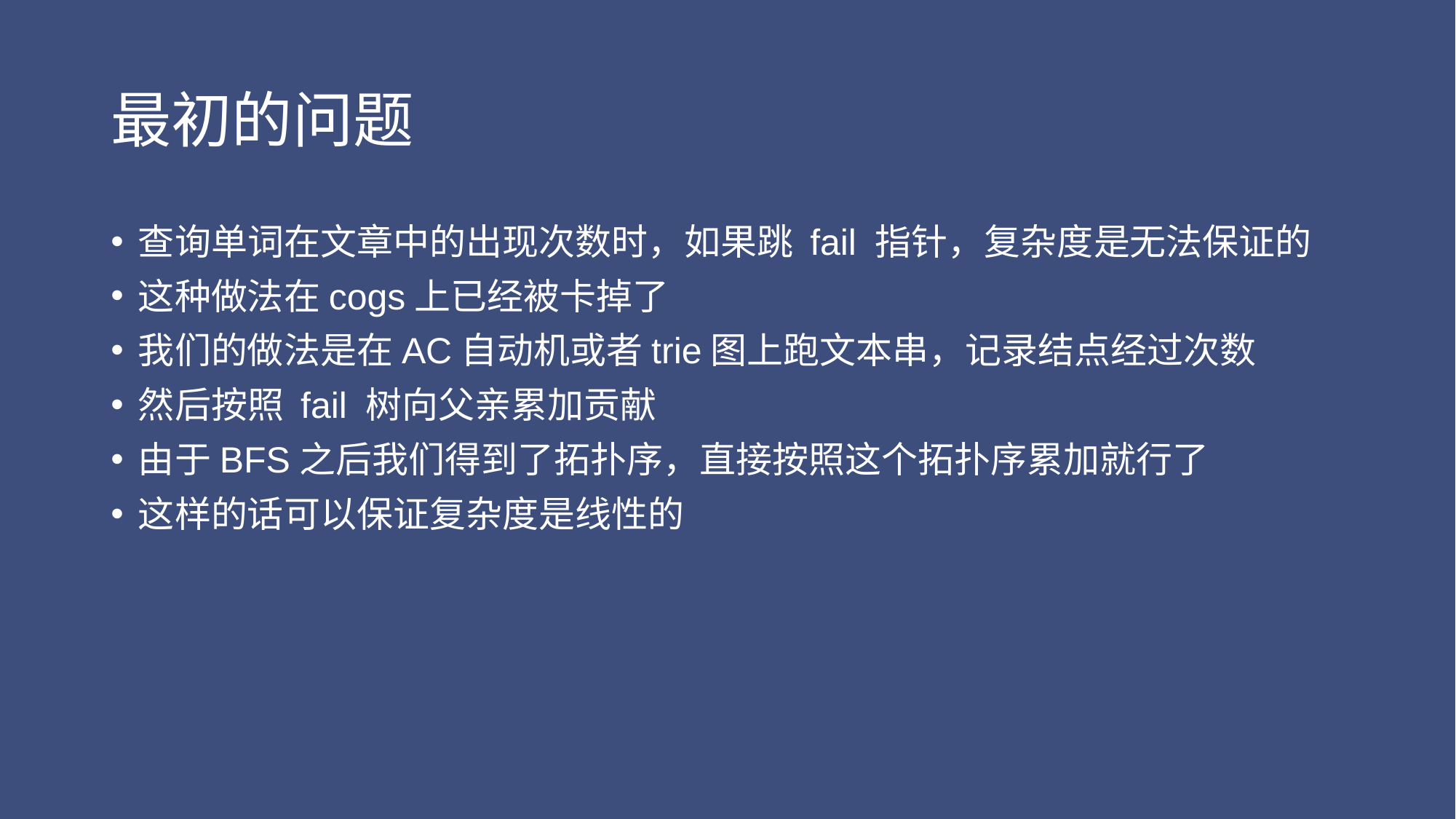

# 最初的问题
查询单词在文章中的出现次数时，如果跳 fail 指针，复杂度是无法保证的
这种做法在cogs上已经被卡掉了
我们的做法是在AC自动机或者trie图上跑文本串，记录结点经过次数
然后按照 fail 树向父亲累加贡献
由于BFS之后我们得到了拓扑序，直接按照这个拓扑序累加就行了
这样的话可以保证复杂度是线性的